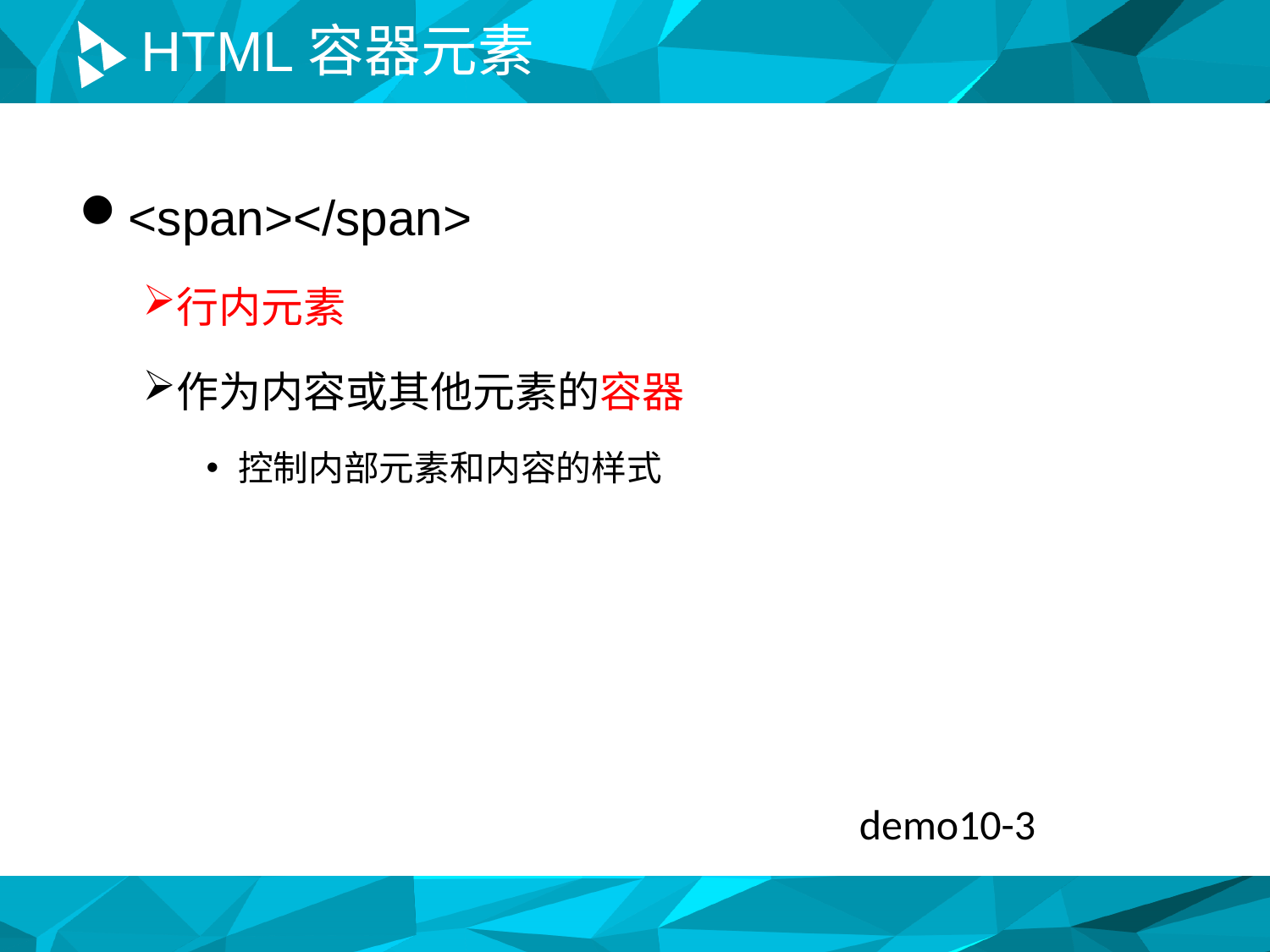

# HTML容器元素
<span></span>
行内元素
作为内容或其他元素的容器
控制内部元素和内容的样式

demo10-3